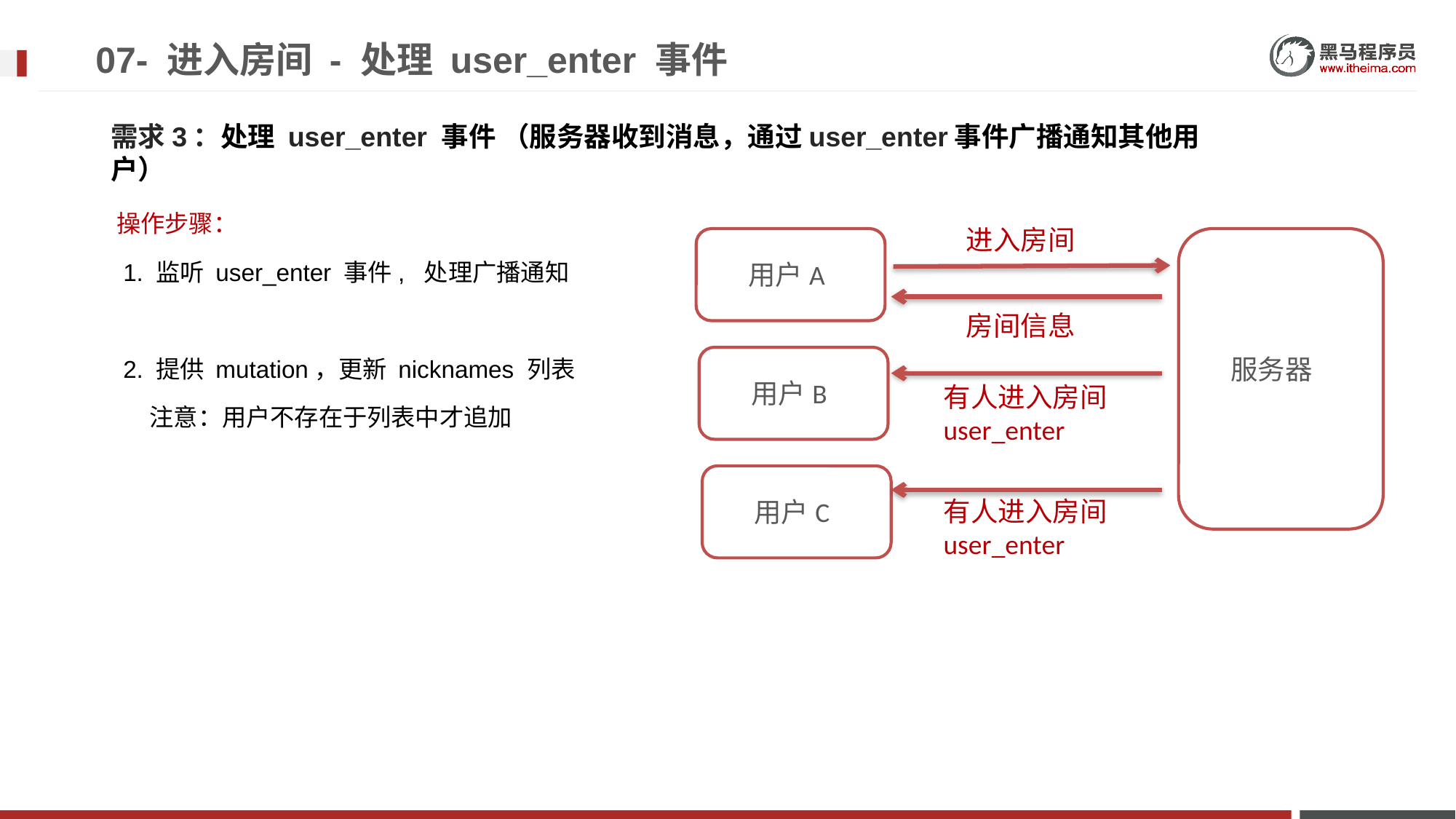

# 07- 进入房间 - 处理 user_enter 事件
需求3：处理 user_enter 事件 （服务器收到消息，通过user_enter事件广播通知其他用户）
操作步骤：
 1. 监听 user_enter 事件,  处理广播通知

 2. 提供 mutation，更新 nicknames 列表
     注意：用户不存在于列表中才追加

进入房间

用户A
房间信息
服务器

用户B
有人进入房间
user_enter

有人进入房间
user_enter
用户C